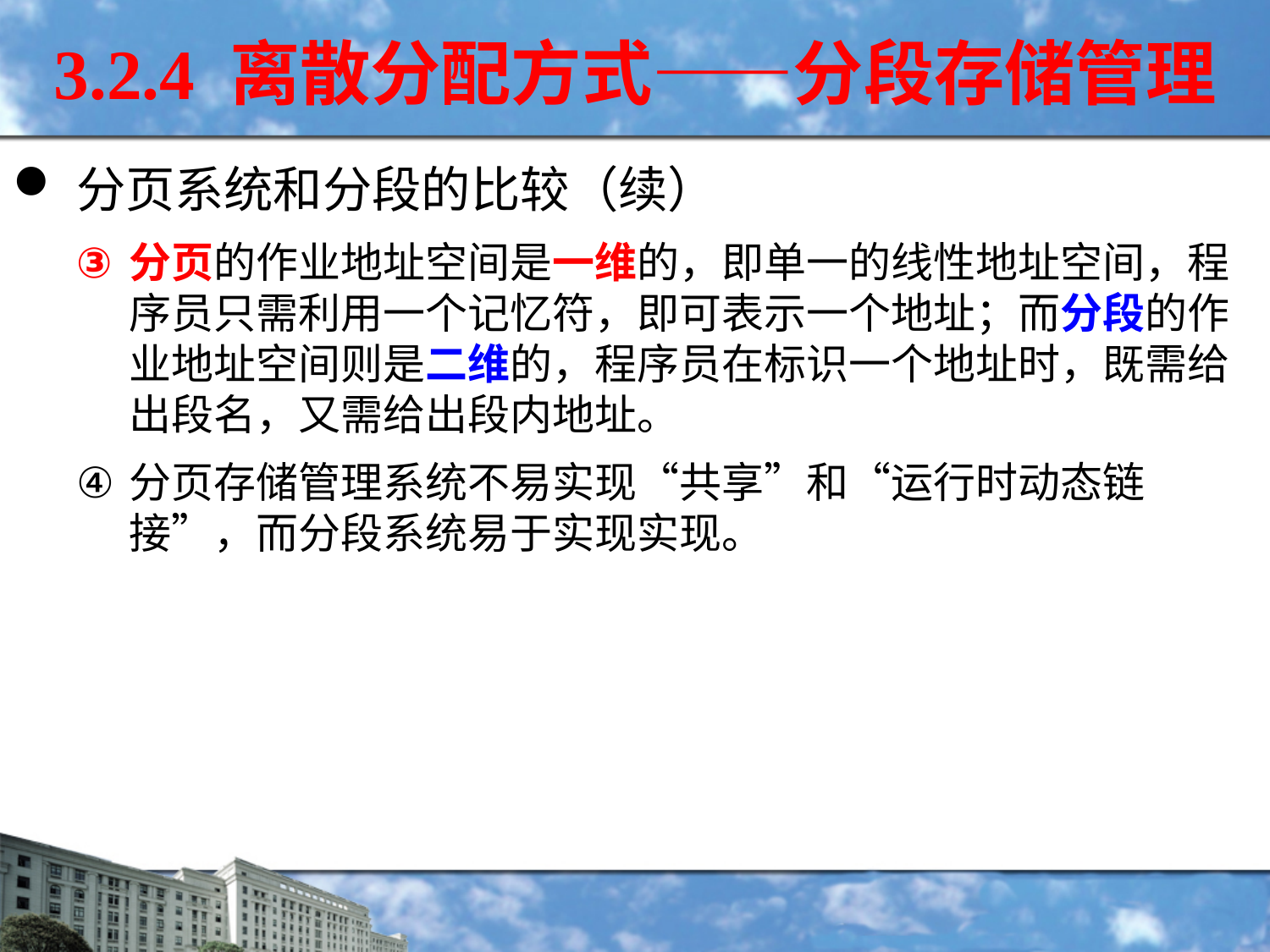

3.2.4 离散分配方式——分段存储管理
分页系统和分段的比较（续）
分页的作业地址空间是一维的，即单一的线性地址空间，程序员只需利用一个记忆符，即可表示一个地址；而分段的作业地址空间则是二维的，程序员在标识一个地址时，既需给出段名，又需给出段内地址。
分页存储管理系统不易实现“共享”和“运行时动态链接”，而分段系统易于实现实现。